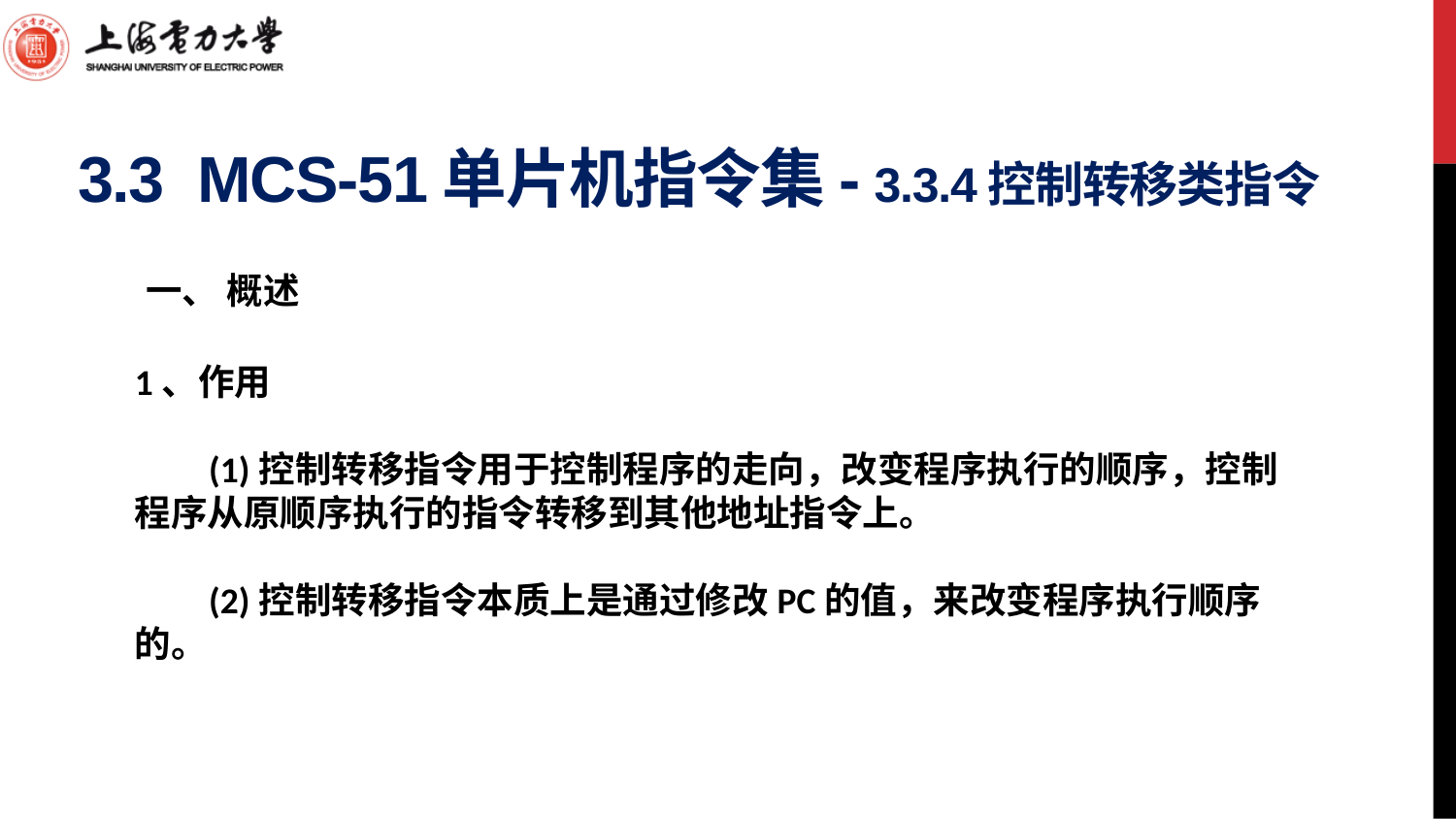

# 3.3  MCS-51单片机指令集- 3.3.4控制转移类指令
一、 概述

1、作用

         (1)控制转移指令用于控制程序的走向，改变程序执行的顺序，控制程序从原顺序执行的指令转移到其他地址指令上。

         (2)控制转移指令本质上是通过修改PC的值，来改变程序执行顺序的。